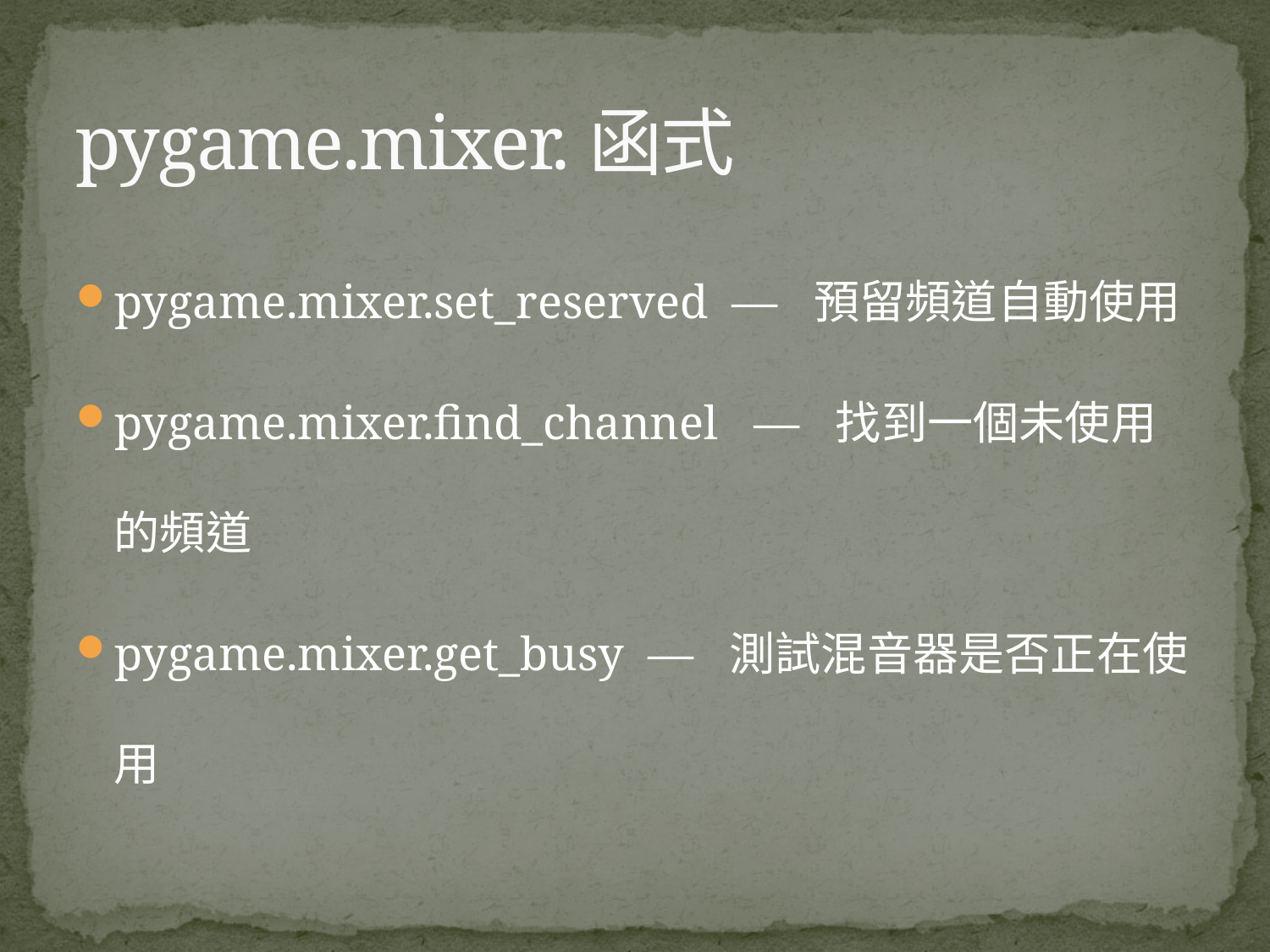

# pygame.mixer.函式
pygame.mixer.set_reserved  —  預留頻道自動使用
pygame.mixer.find_channel   —  找到一個未使用的頻道
pygame.mixer.get_busy  —  測試混音器是否正在使用